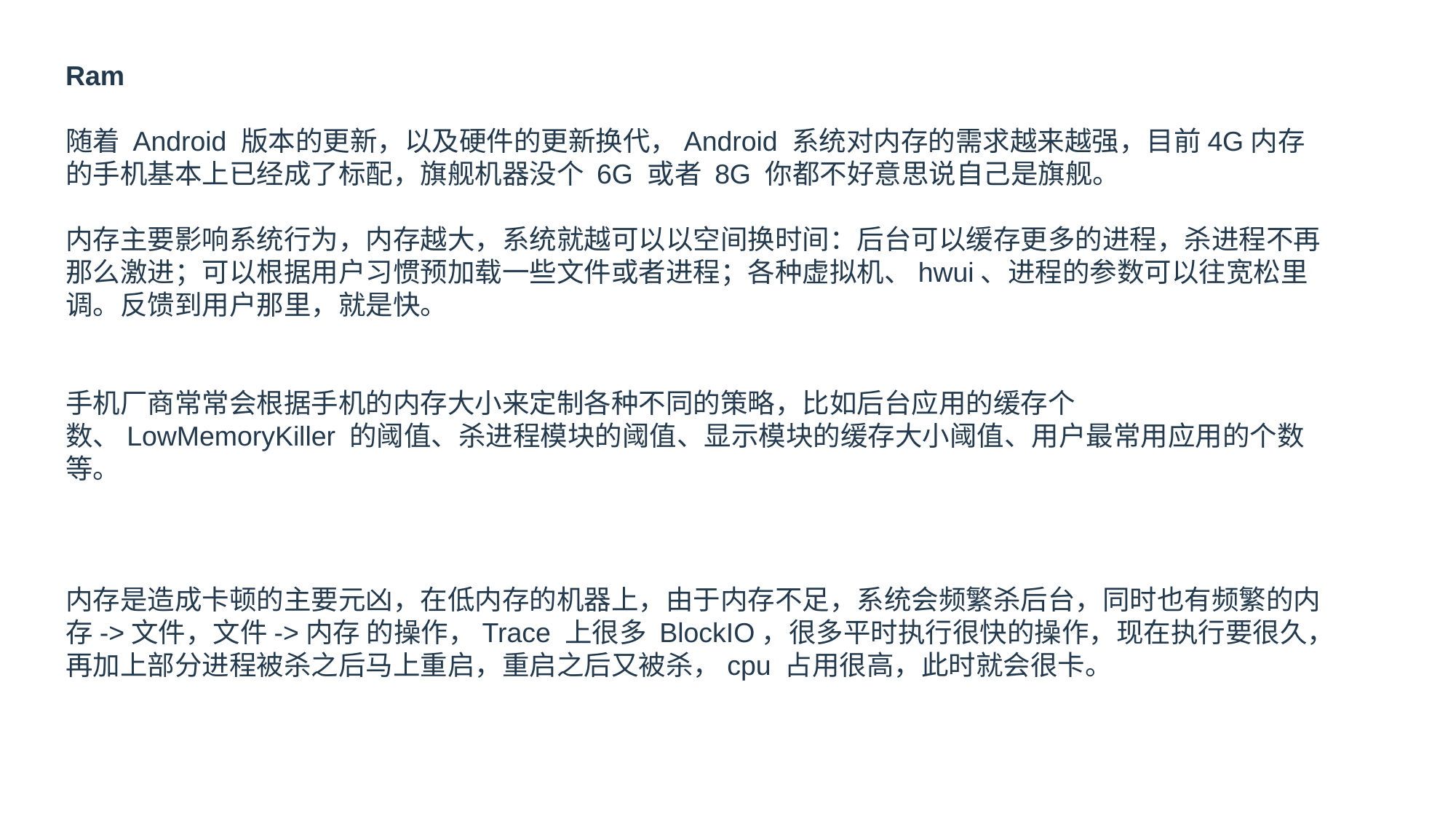

Ram

随着 Android 版本的更新，以及硬件的更新换代，Android 系统对内存的需求越来越强，目前4G内存的手机基本上已经成了标配，旗舰机器没个 6G 或者 8G 你都不好意思说自己是旗舰。

内存主要影响系统行为，内存越大，系统就越可以以空间换时间：后台可以缓存更多的进程，杀进程不再那么激进；可以根据用户习惯预加载一些文件或者进程；各种虚拟机、hwui、进程的参数可以往宽松里调。反馈到用户那里，就是快。

手机厂商常常会根据手机的内存大小来定制各种不同的策略，比如后台应用的缓存个数、LowMemoryKiller 的阈值、杀进程模块的阈值、显示模块的缓存大小阈值、用户最常用应用的个数等。

内存是造成卡顿的主要元凶，在低内存的机器上，由于内存不足，系统会频繁杀后台，同时也有频繁的内存->文件，文件->内存 的操作，Trace 上很多 BlockIO，很多平时执行很快的操作，现在执行要很久，再加上部分进程被杀之后马上重启，重启之后又被杀，cpu 占用很高，此时就会很卡。